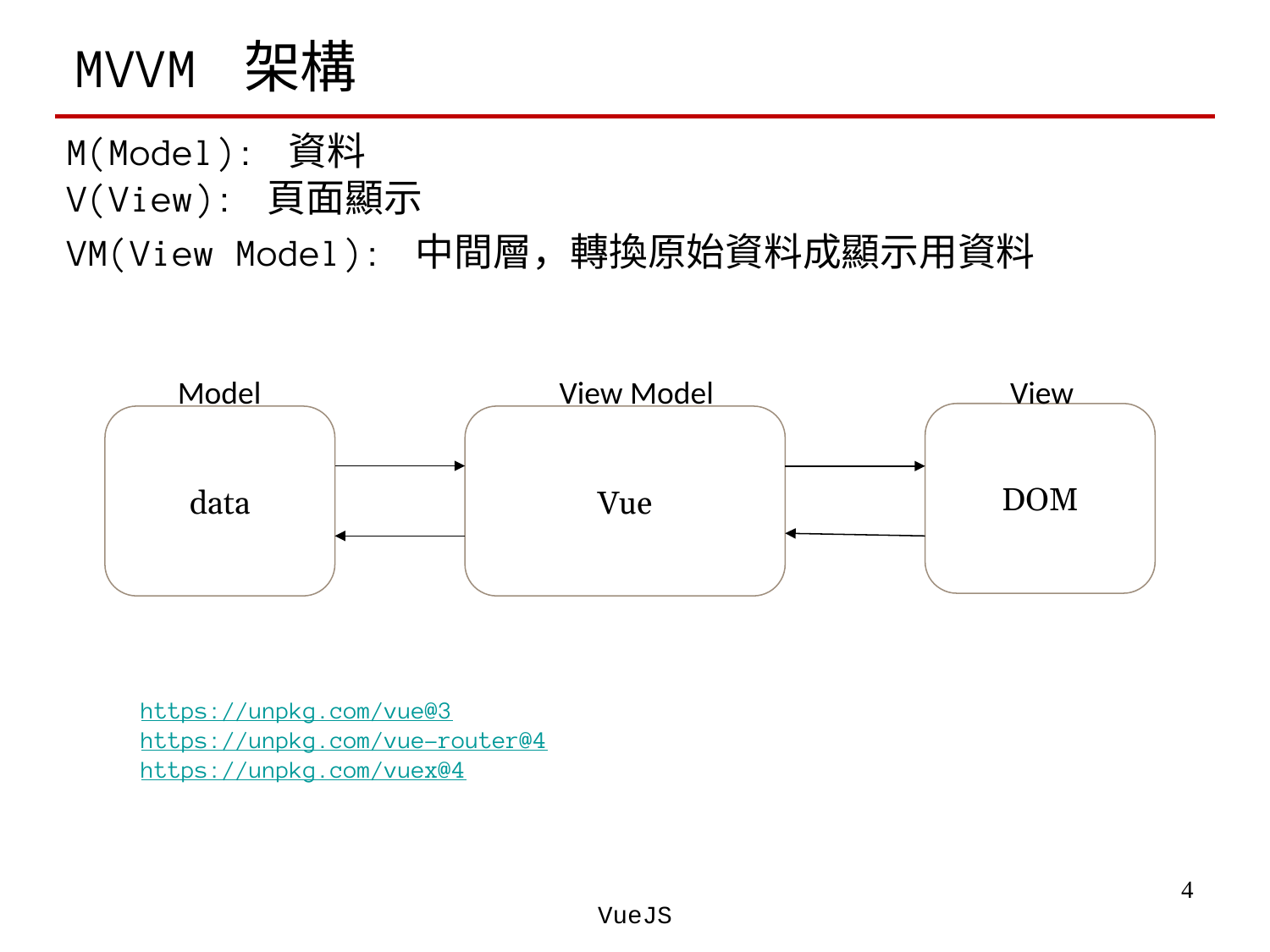

# MVVM 架構
M(Model): 資料
V(View): 頁面顯示
VM(View Model): 中間層，轉換原始資料成顯示用資料
Model
   View Model
View
DOM
data
Vue
https://unpkg.com/vue@3
https://unpkg.com/vue-router@4
https://unpkg.com/vuex@4
4
VueJS